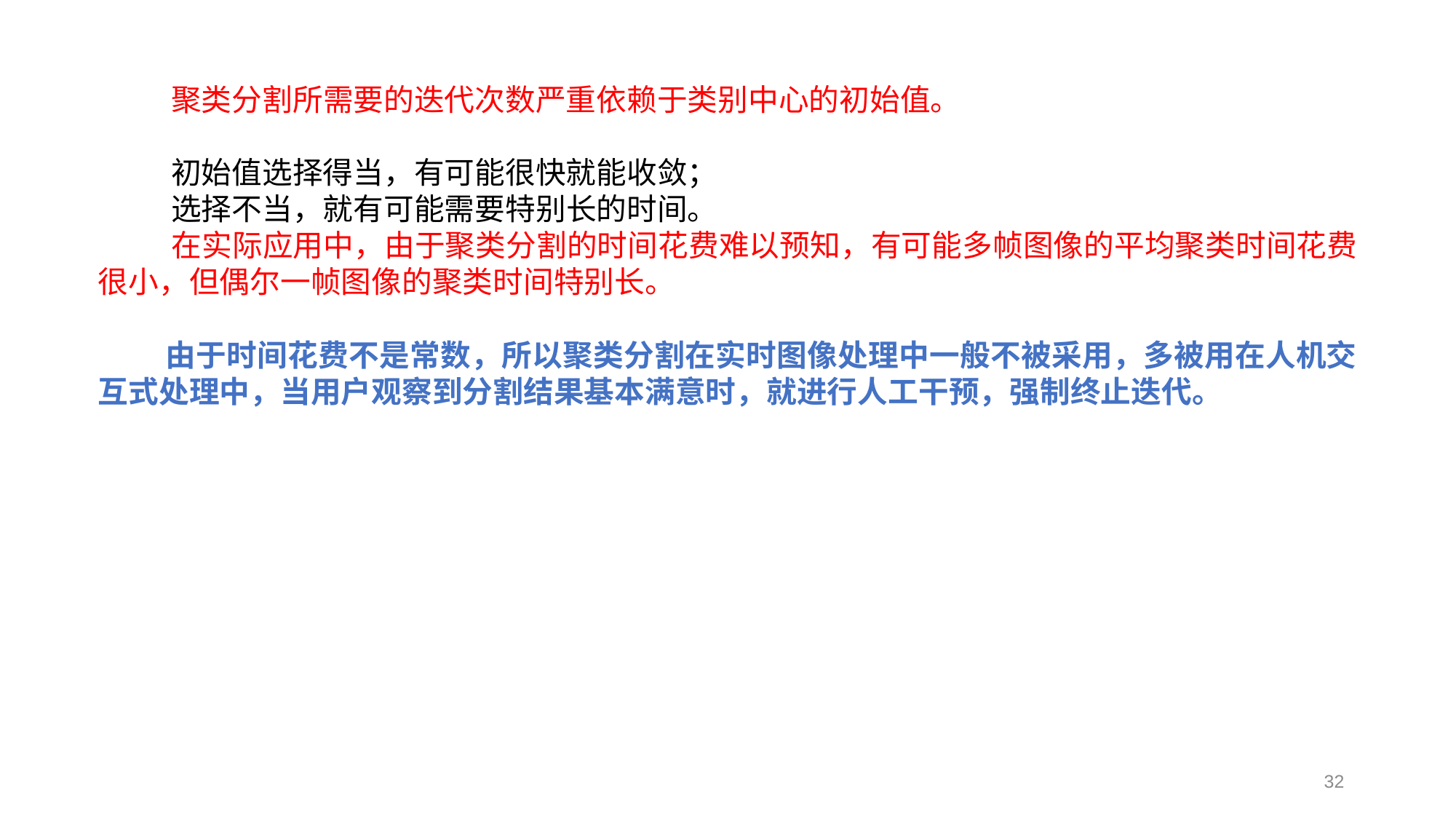

聚类分割所需要的迭代次数严重依赖于类别中心的初始值。

     初始值选择得当，有可能很快就能收敛；
     选择不当，就有可能需要特别长的时间。
     在实际应用中，由于聚类分割的时间花费难以预知，有可能多帧图像的平均聚类时间花费很小，但偶尔一帧图像的聚类时间特别长。

    由于时间花费不是常数，所以聚类分割在实时图像处理中一般不被采用，多被用在人机交互式处理中，当用户观察到分割结果基本满意时，就进行人工干预，强制终止迭代。

32